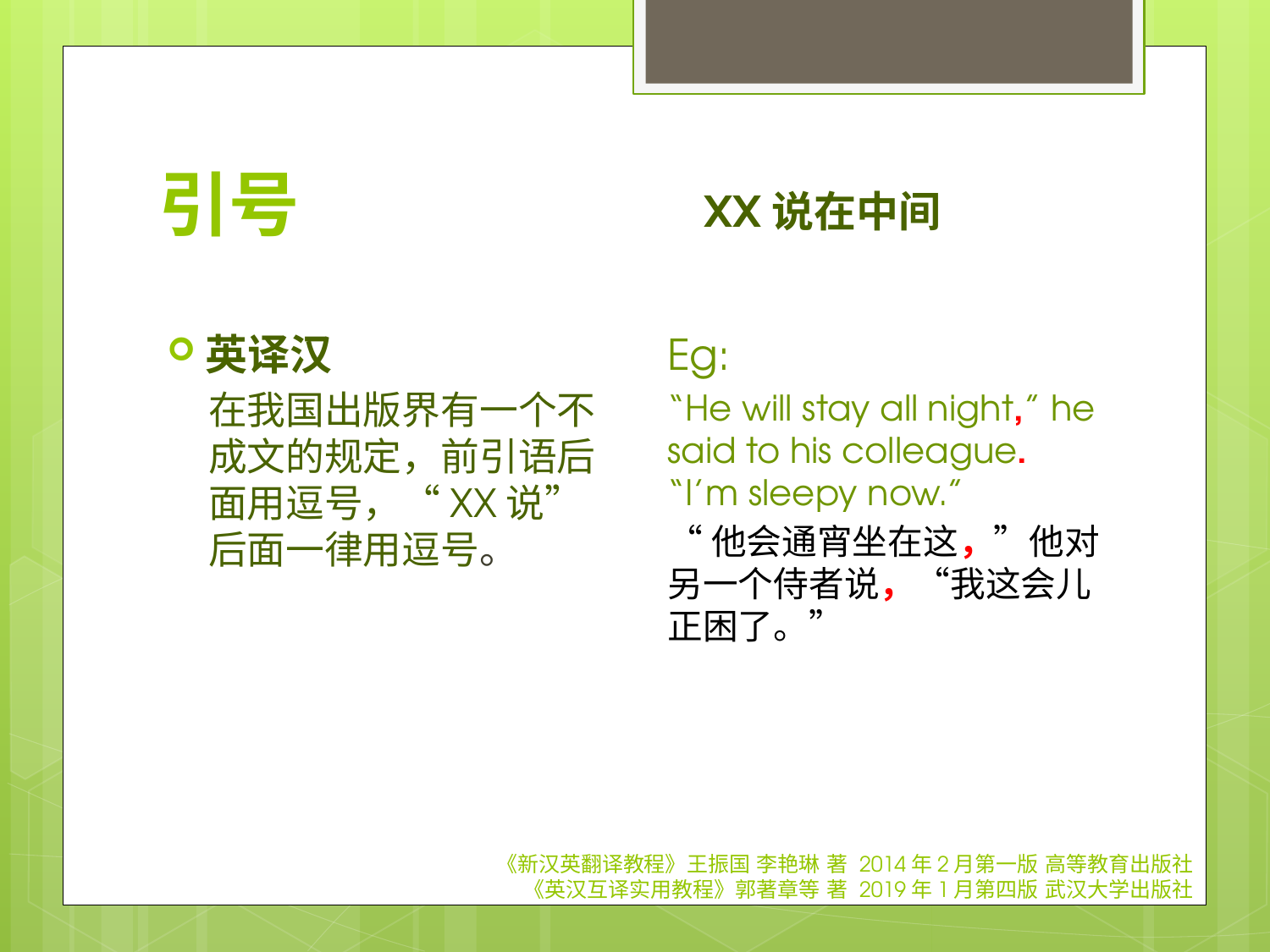

# 引号
XX说在中间
Eg:
“He will stay all night,” he said to his colleague. “I’m sleepy now.”
“他会通宵坐在这，”他对另一个侍者说，“我这会儿正困了。”

英译汉
在我国出版界有一个不成文的规定，前引语后面用逗号，“XX说”后面一律用逗号。

《新汉英翻译教程》王振国 李艳琳 著 2014年2月第一版 高等教育出版社
《英汉互译实用教程》郭著章等 著 2019年1月第四版 武汉大学出版社